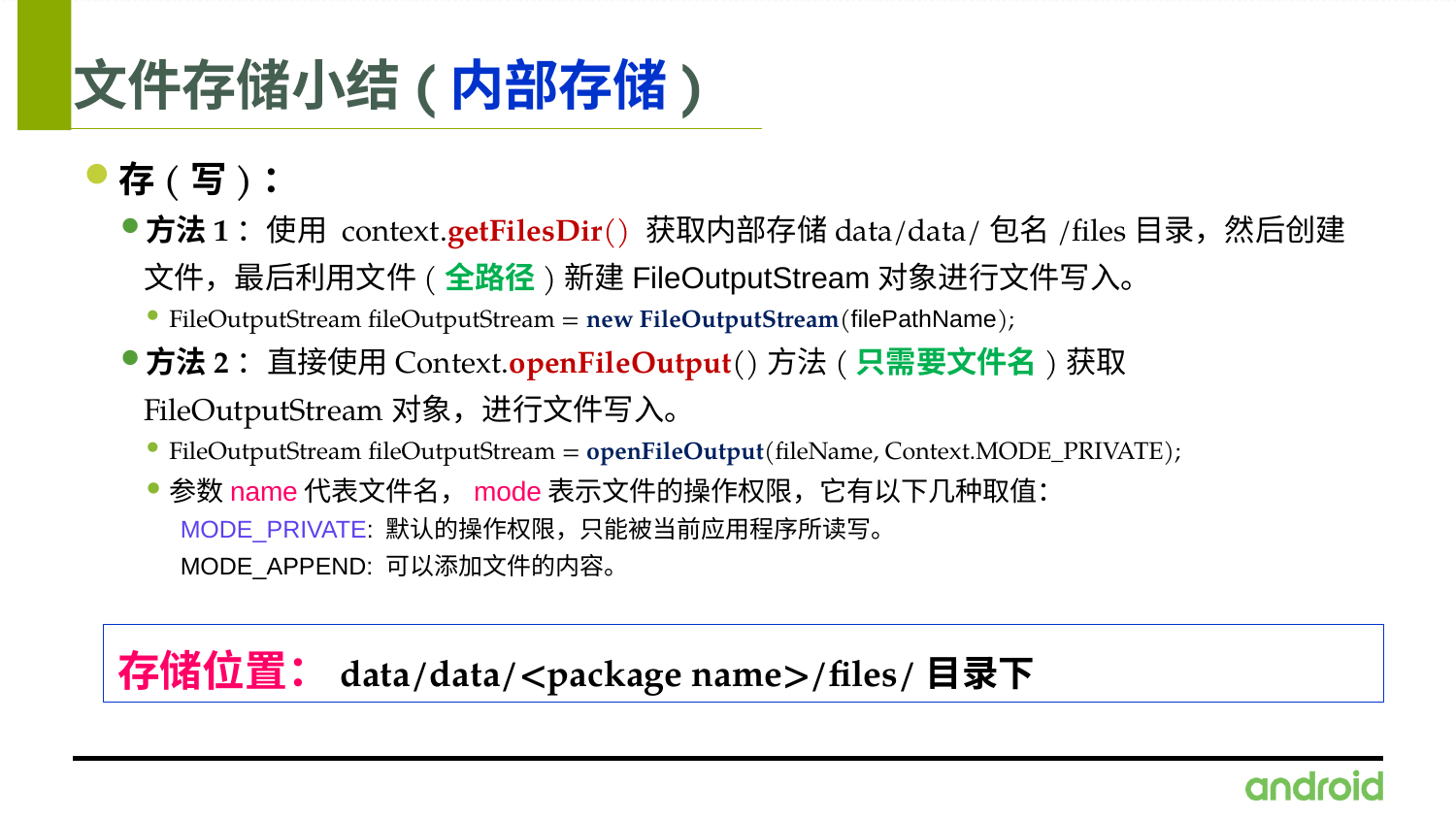

# 文件存储小结(内部存储)
存(写)：
方法1：使用 context.getFilesDir() 获取内部存储data/data/包名/files目录，然后创建文件，最后利用文件(全路径)新建FileOutputStream对象进行文件写入。
FileOutputStream fileOutputStream = new FileOutputStream(filePathName);
方法2：直接使用Context.openFileOutput()方法(只需要文件名)获取FileOutputStream对象，进行文件写入。
FileOutputStream fileOutputStream = openFileOutput(fileName, Context.MODE_PRIVATE);
参数name代表文件名，mode表示文件的操作权限，它有以下几种取值：
MODE_PRIVATE: 默认的操作权限，只能被当前应用程序所读写。
MODE_APPEND: 可以添加文件的内容。

存储位置：data/data/<package name>/files/目录下